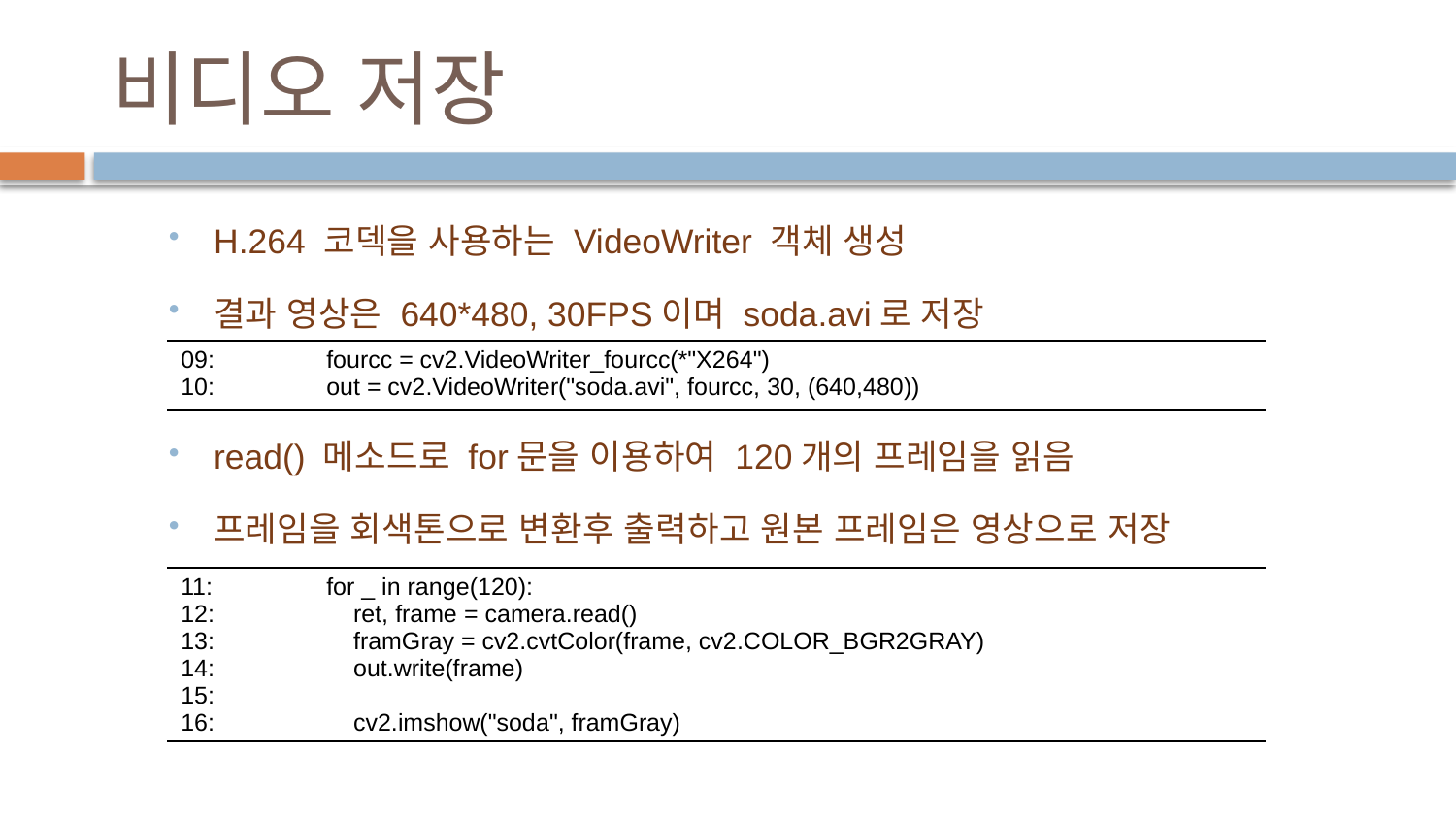

# 비디오 저장
H.264 코덱을 사용하는 VideoWriter 객체 생성
결과 영상은 640*480, 30FPS이며 soda.avi로 저장

read() 메소드로 for문을 이용하여 120개의 프레임을 읽음
프레임을 회색톤으로 변환후 출력하고 원본 프레임은 영상으로 저장

| 09: fourcc = cv2.VideoWriter\_fourcc(\*"X264") 10: out = cv2.VideoWriter("soda.avi", fourcc, 30, (640,480)) |
| --- |
| 11: for \_ in range(120): 12: ret, frame = camera.read() 13: framGray = cv2.cvtColor(frame, cv2.COLOR\_BGR2GRAY) 14: out.write(frame) 15: 16: cv2.imshow("soda", framGray) |
| --- |